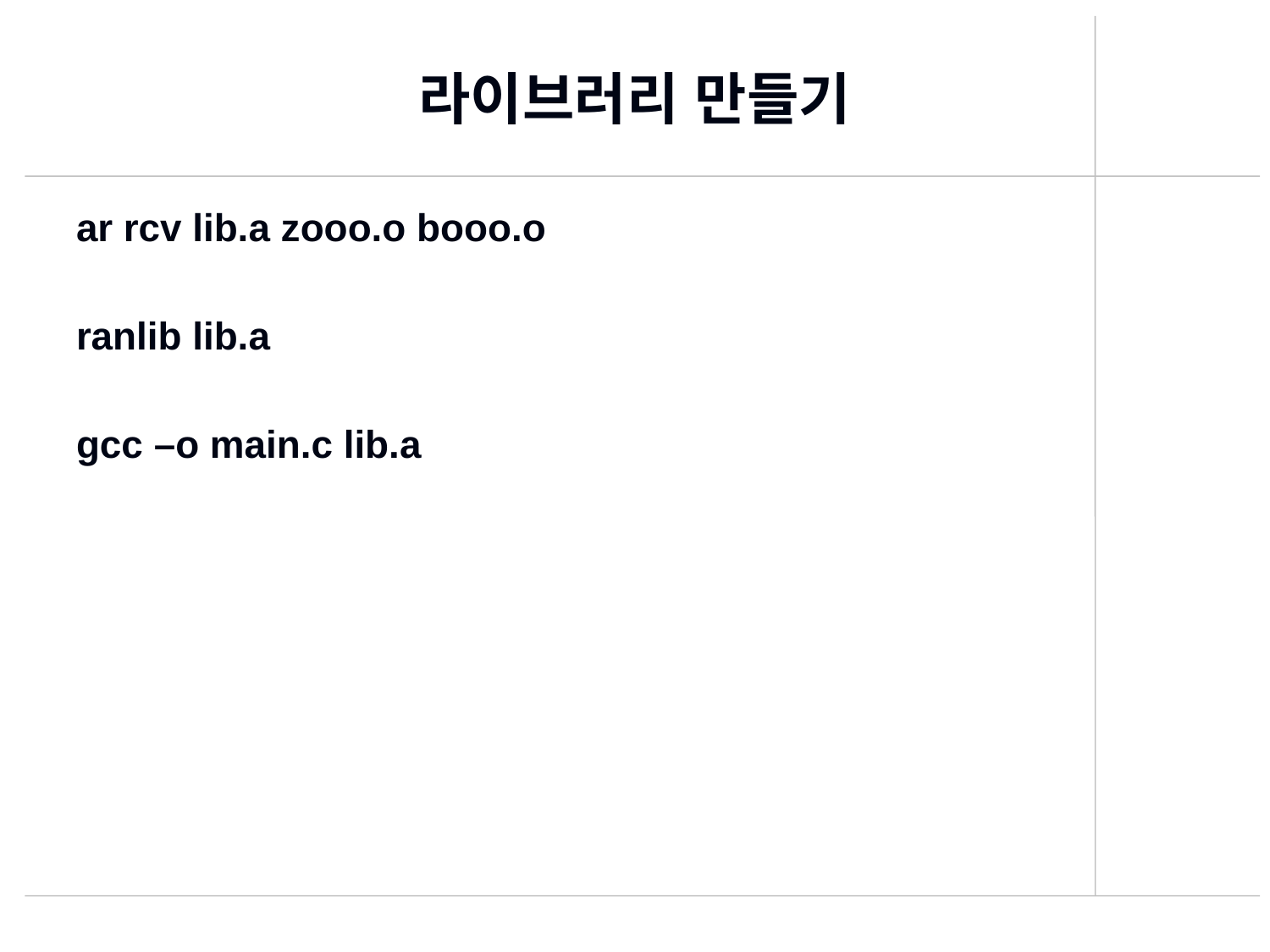

# 라이브러리 만들기
ar rcv lib.a zooo.o booo.o

ranlib lib.a

gcc –o main.c lib.a
483